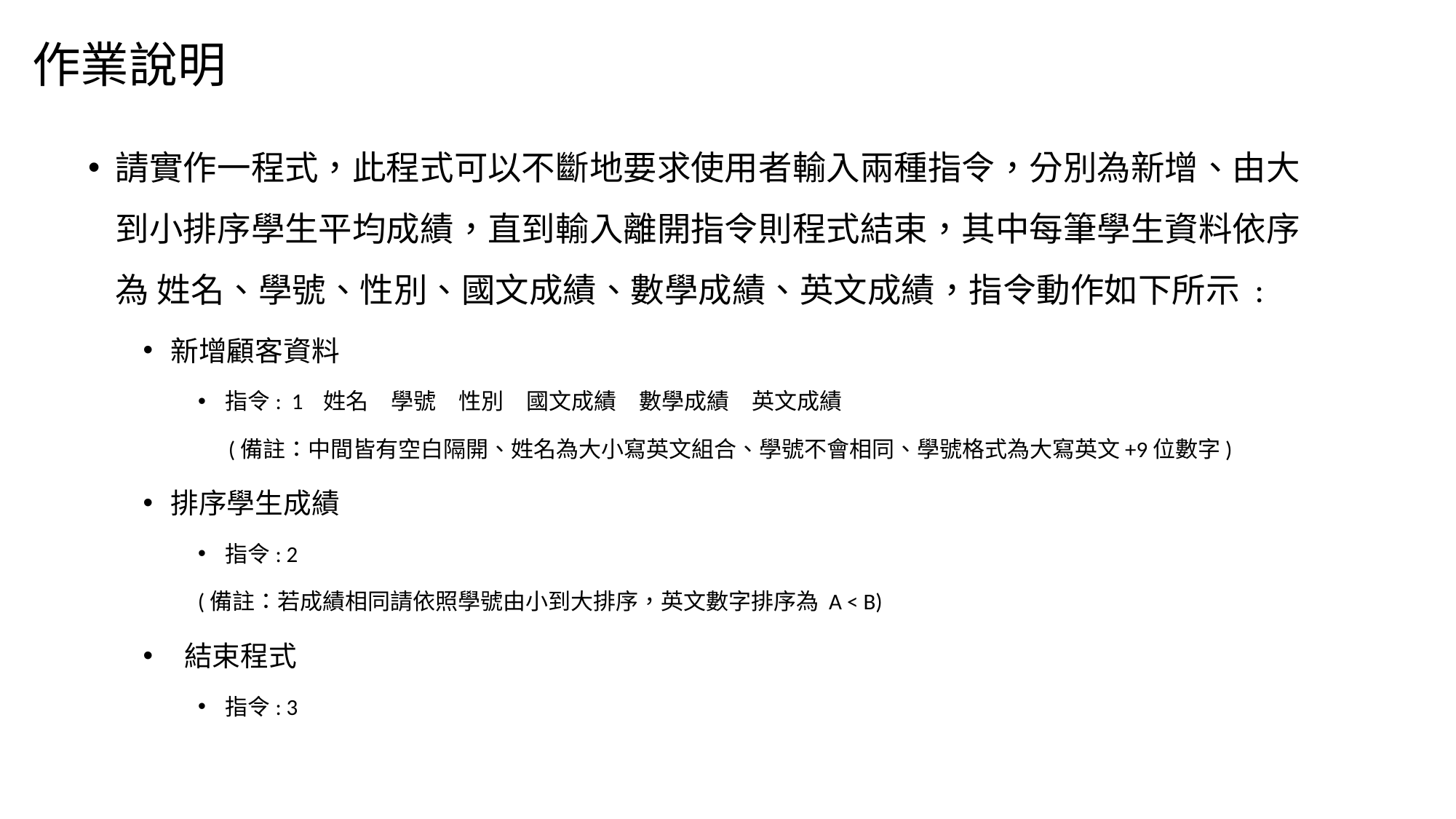

# 作業說明
請實作一程式，此程式可以不斷地要求使用者輸入兩種指令，分別為新增、由大到小排序學生平均成績，直到輸入離開指令則程式結束，其中每筆學生資料依序為 姓名、學號、性別、國文成績、數學成績、英文成績，指令動作如下所示 :
新增顧客資料
指令:  1   姓名　學號　性別　國文成績　數學成績　英文成績
      (備註：中間皆有空白隔開、姓名為大小寫英文組合、學號不會相同、學號格式為大寫英文+9位數字)
排序學生成績
指令: 2
(備註：若成績相同請依照學號由小到大排序，英文數字排序為 A < B)
結束程式
指令: 3